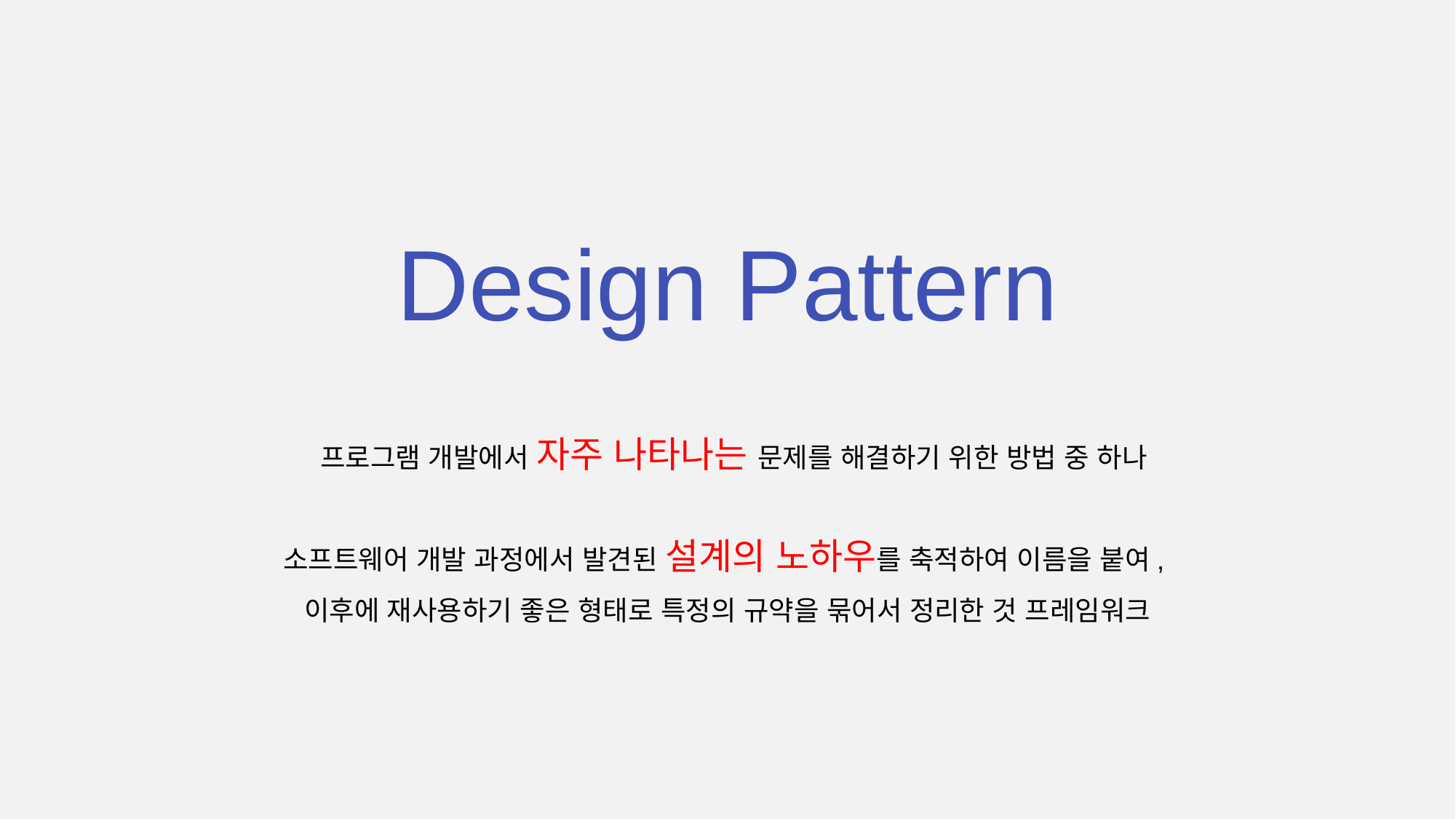

Design Pattern
 프로그램 개발에서 자주 나타나는 문제를 해결하기 위한 방법 중 하나
소프트웨어 개발 과정에서 발견된 설계의 노하우를 축적하여 이름을 붙여,
이후에 재사용하기 좋은 형태로 특정의 규약을 묶어서 정리한 것 프레임워크